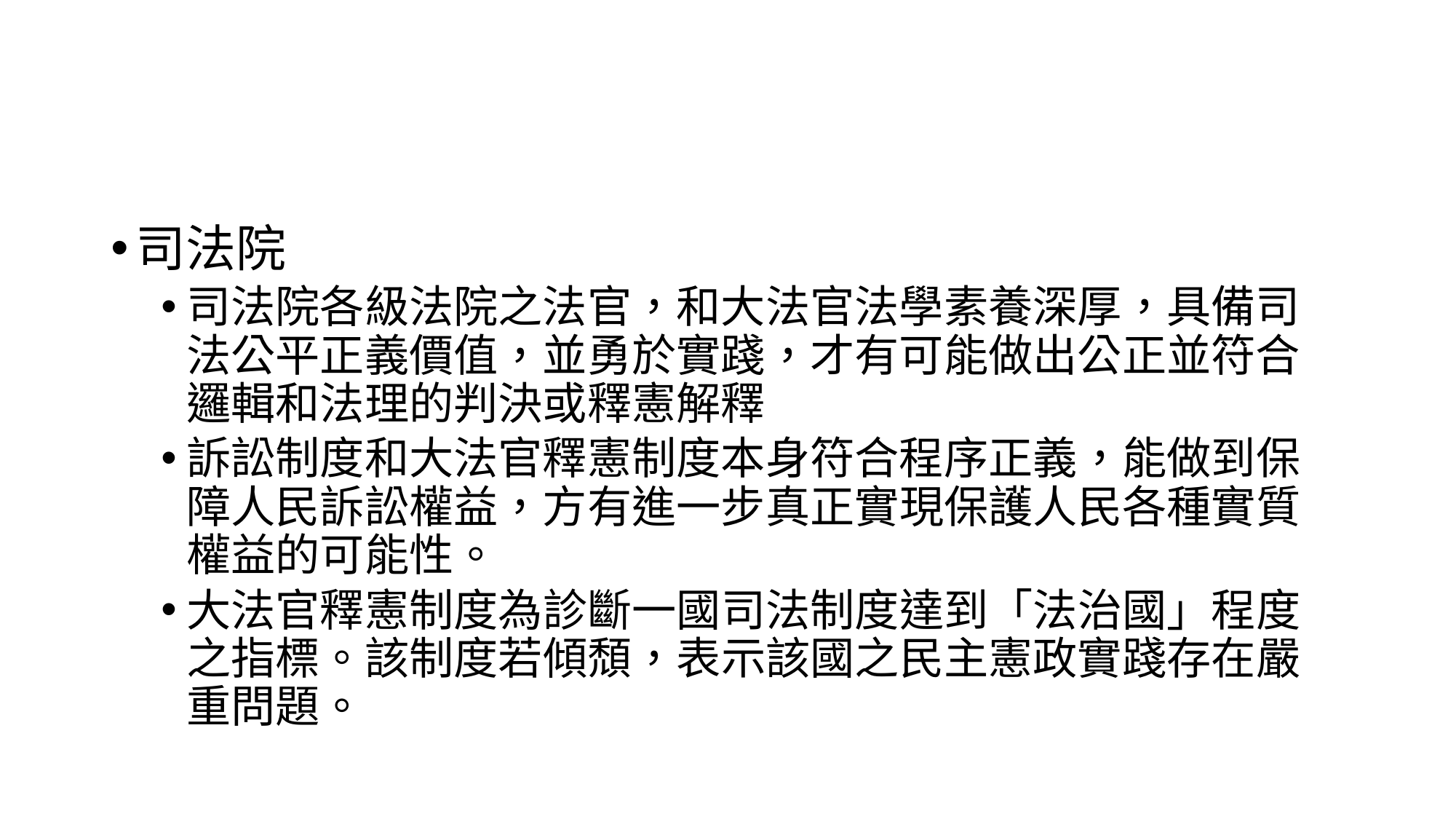

#
司法院
司法院各級法院之法官，和大法官法學素養深厚，具備司法公平正義價值，並勇於實踐，才有可能做出公正並符合邏輯和法理的判決或釋憲解釋
訴訟制度和大法官釋憲制度本身符合程序正義，能做到保障人民訴訟權益，方有進一步真正實現保護人民各種實質權益的可能性。
大法官釋憲制度為診斷一國司法制度達到「法治國」程度之指標。該制度若傾頹，表示該國之民主憲政實踐存在嚴重問題。